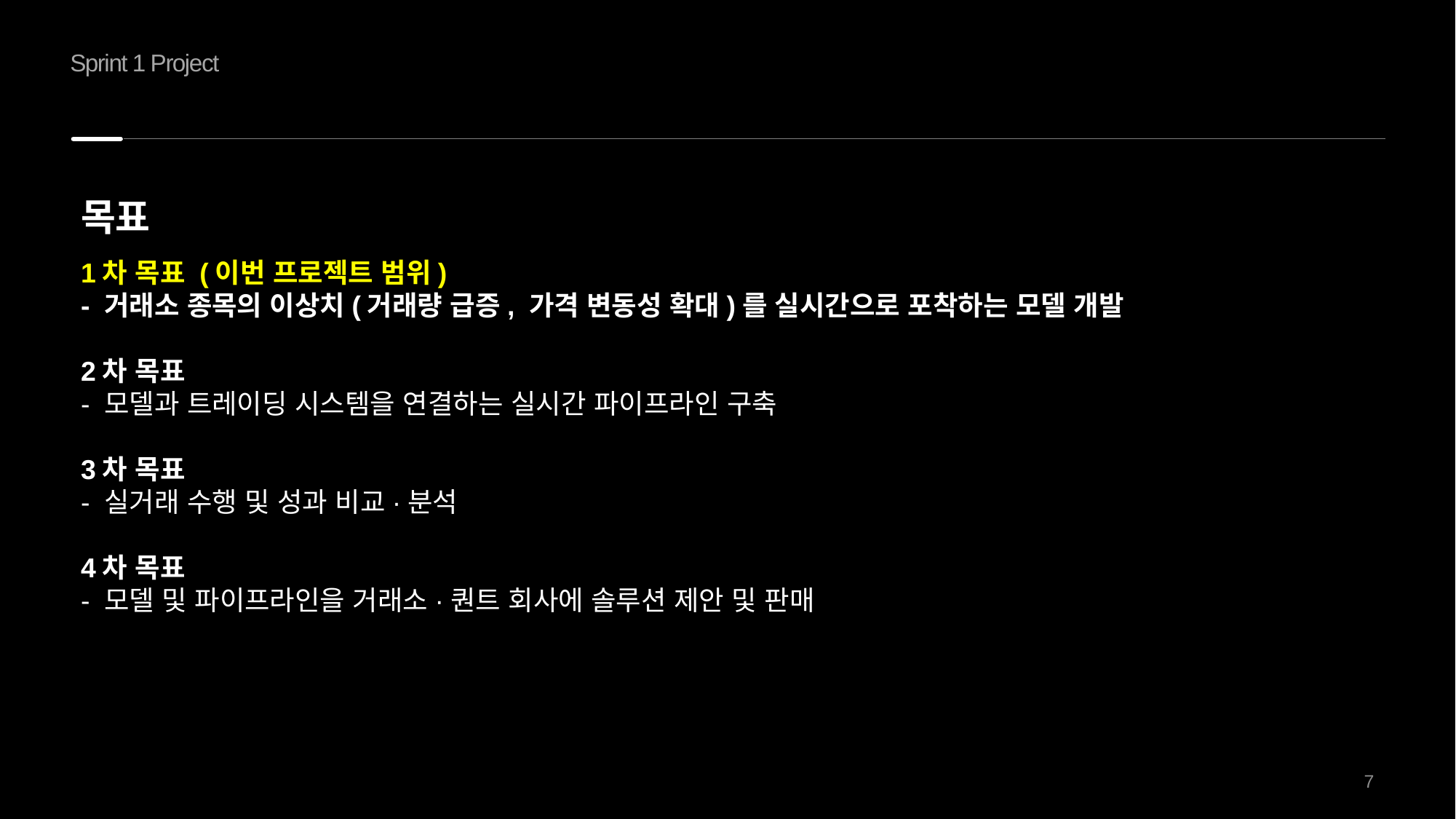

Sprint 1 Project
프로젝트 목표
1-2
목표
1차 목표 (이번 프로젝트 범위)
- 거래소 종목의 이상치(거래량 급증, 가격 변동성 확대)를 실시간으로 포착하는 모델 개발

2차 목표
- 모델과 트레이딩 시스템을 연결하는 실시간 파이프라인 구축

3차 목표
- 실거래 수행 및 성과 비교·분석

4차 목표
- 모델 및 파이프라인을 거래소·퀀트 회사에 솔루션 제안 및 판매
7